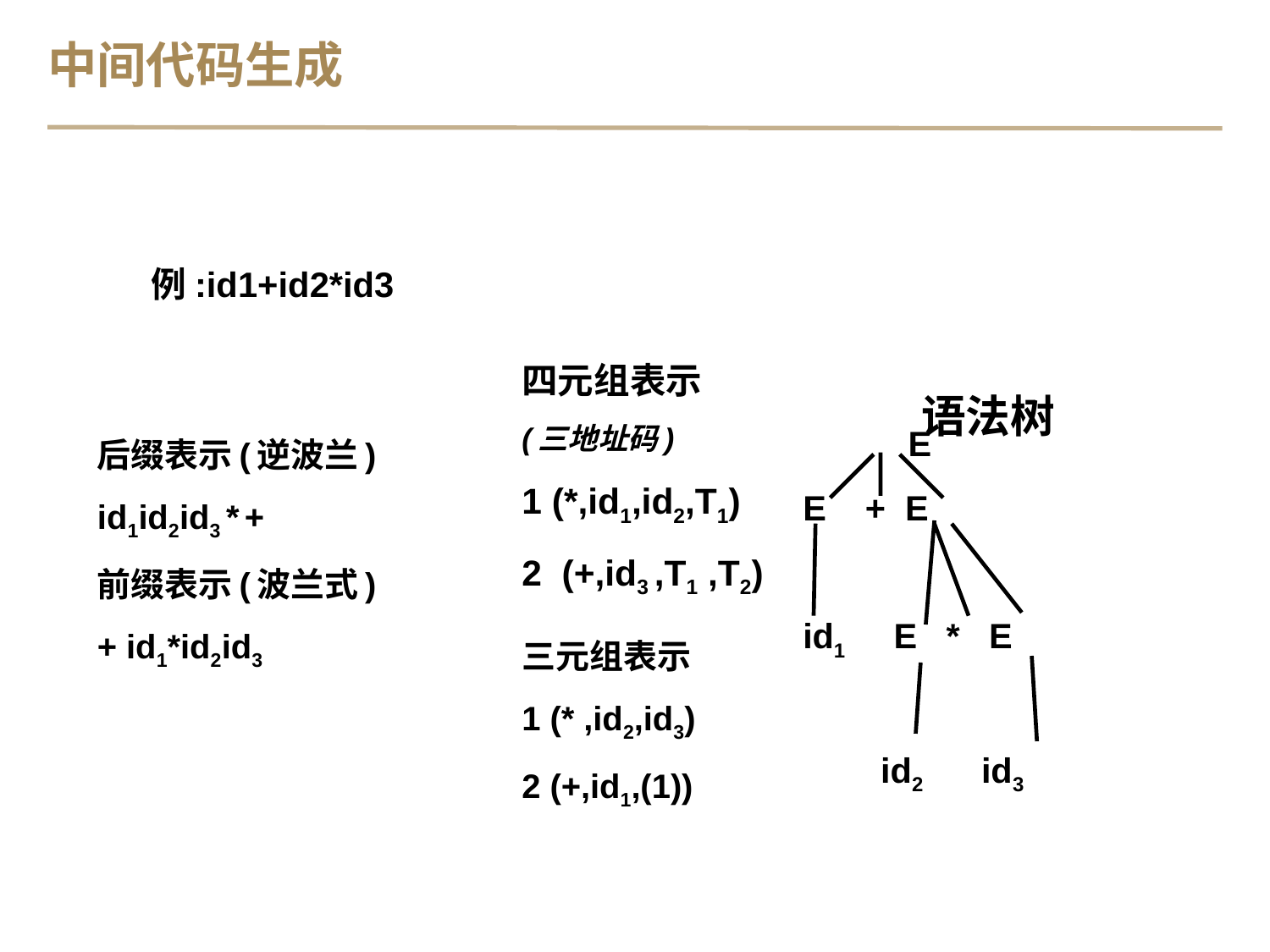

中间代码生成
例:id1+id2*id3
四元组表示
(三地址码)
1 (*,id1,id2,T1)
2  (+,id3 ,T1 ,T2)
语法树
	   E
   E    +  E

   id1     E   *   E

           id2      id3
后缀表示(逆波兰)
id1id2id3 * +
前缀表示(波兰式)
+ id1*id2id3

三元组表示
1 (* ,id2,id3)
2 (+,id1,(1))